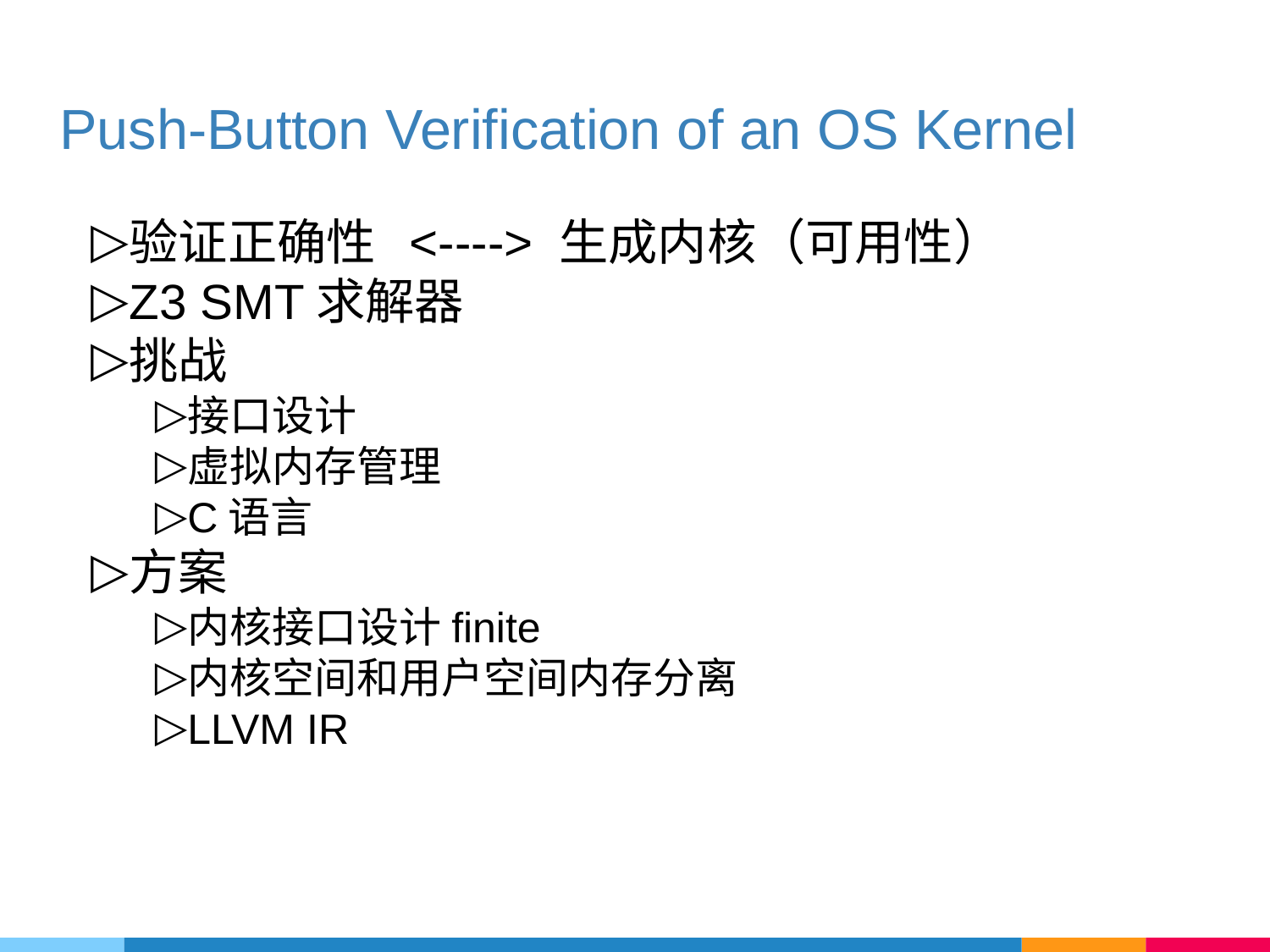

# Push-Button Verification of an OS Kernel
验证正确性  <----> 生成内核（可用性）
Z3 SMT求解器
挑战
接口设计
虚拟内存管理
C语言
方案
内核接口设计finite
内核空间和用户空间内存分离
LLVM IR